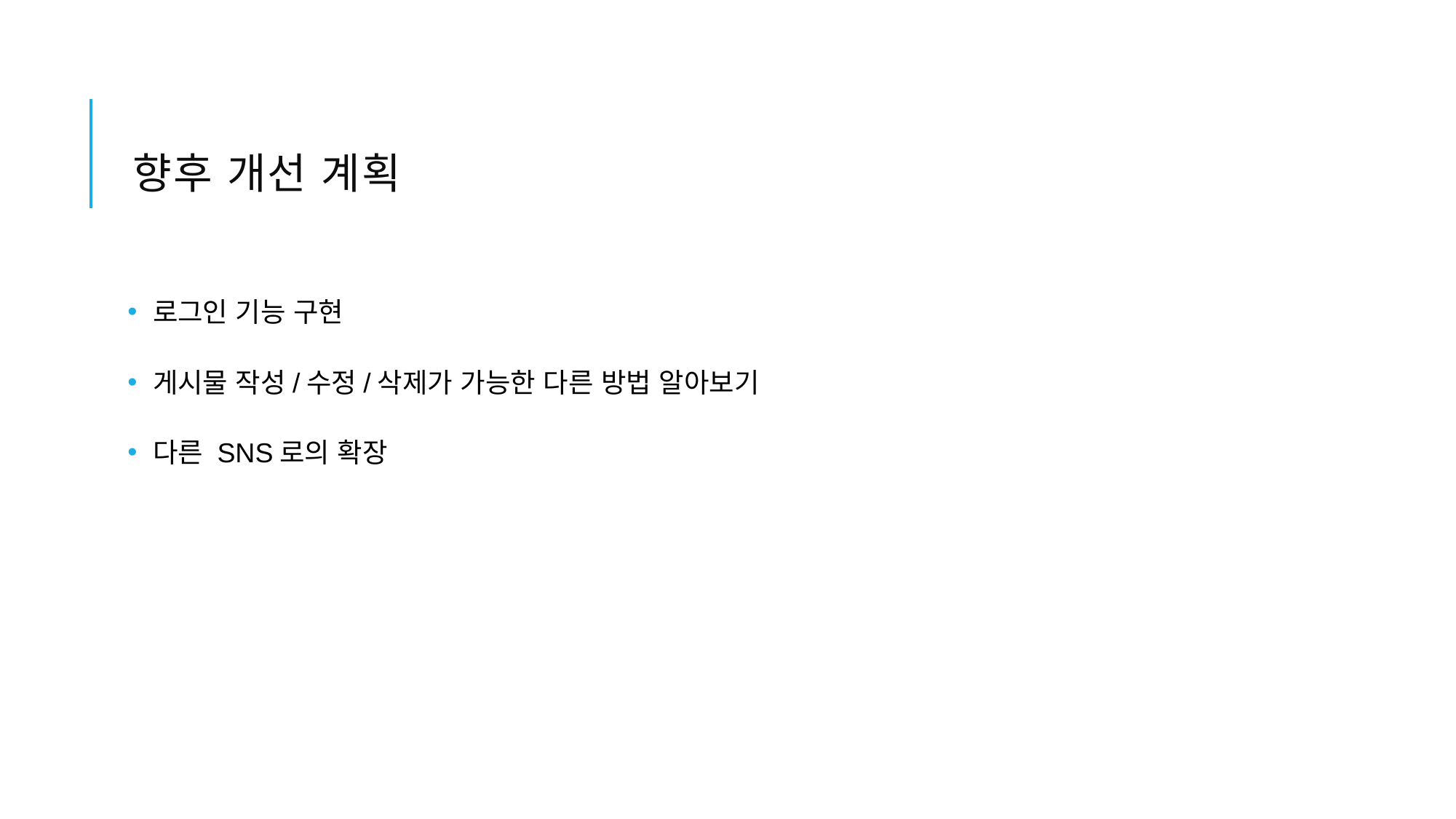

# 향후 개선 계획
 로그인 기능 구현
 게시물 작성/수정/삭제가 가능한 다른 방법 알아보기
 다른 SNS로의 확장